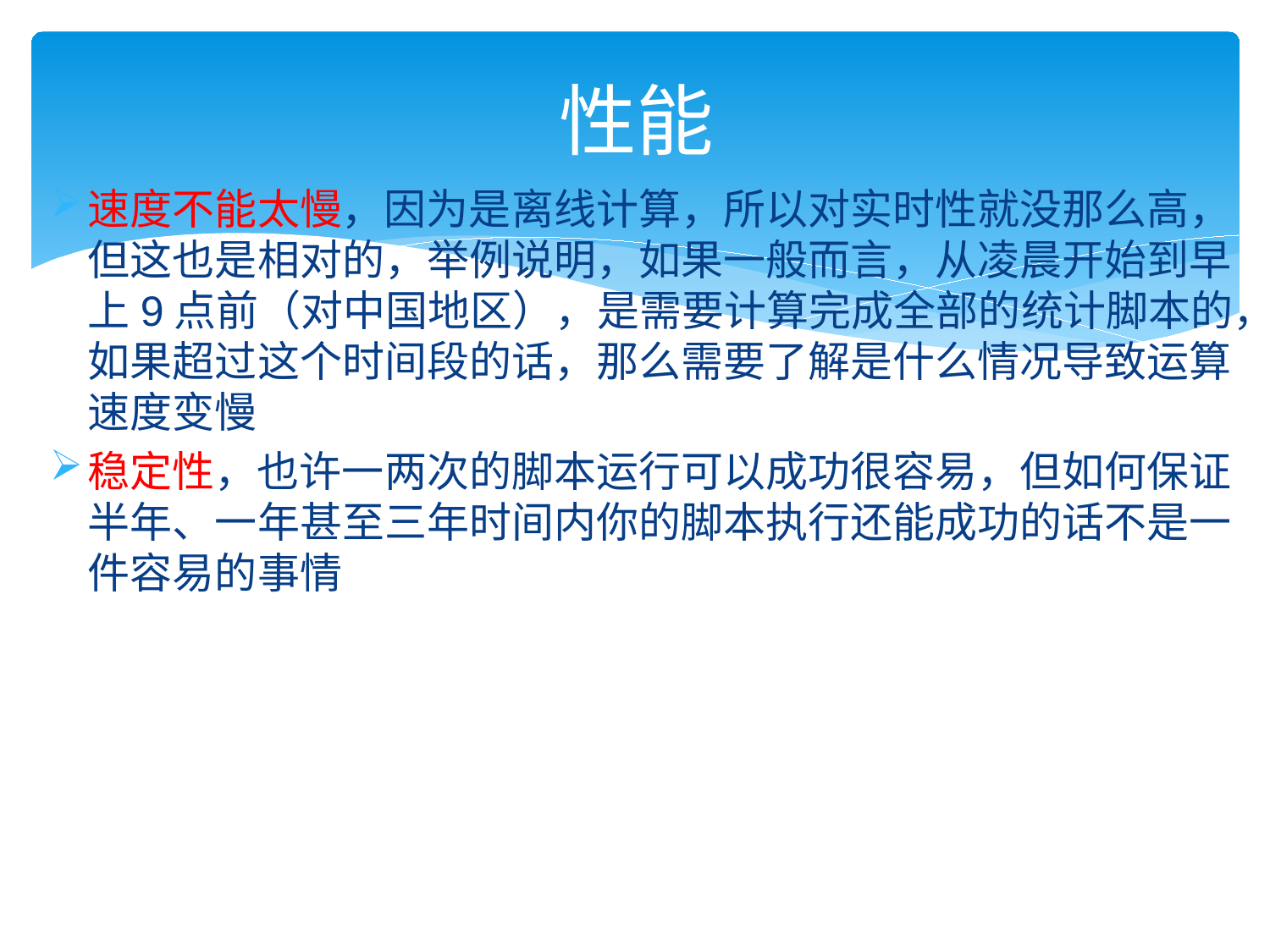

# 性能
速度不能太慢，因为是离线计算，所以对实时性就没那么高，但这也是相对的，举例说明，如果一般而言，从凌晨开始到早上9点前（对中国地区），是需要计算完成全部的统计脚本的，如果超过这个时间段的话，那么需要了解是什么情况导致运算速度变慢
稳定性，也许一两次的脚本运行可以成功很容易，但如何保证半年、一年甚至三年时间内你的脚本执行还能成功的话不是一件容易的事情